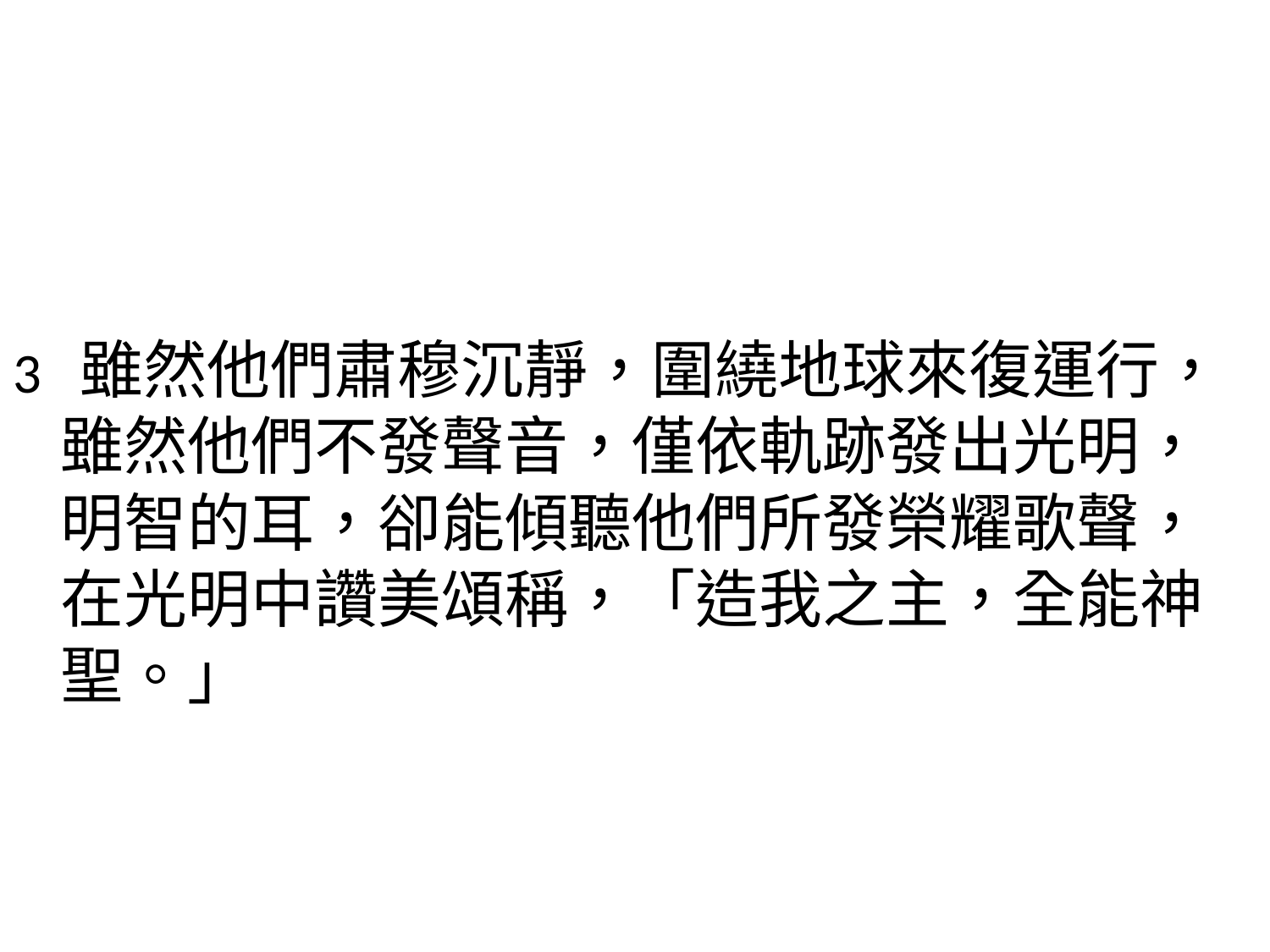

#
3  雖然他們肅穆沉靜，圍繞地球來復運行，
雖然他們不發聲音，僅依軌跡發出光明，
明智的耳，卻能傾聽他們所發榮耀歌聲，
在光明中讚美頌稱，「造我之主，全能神聖。」